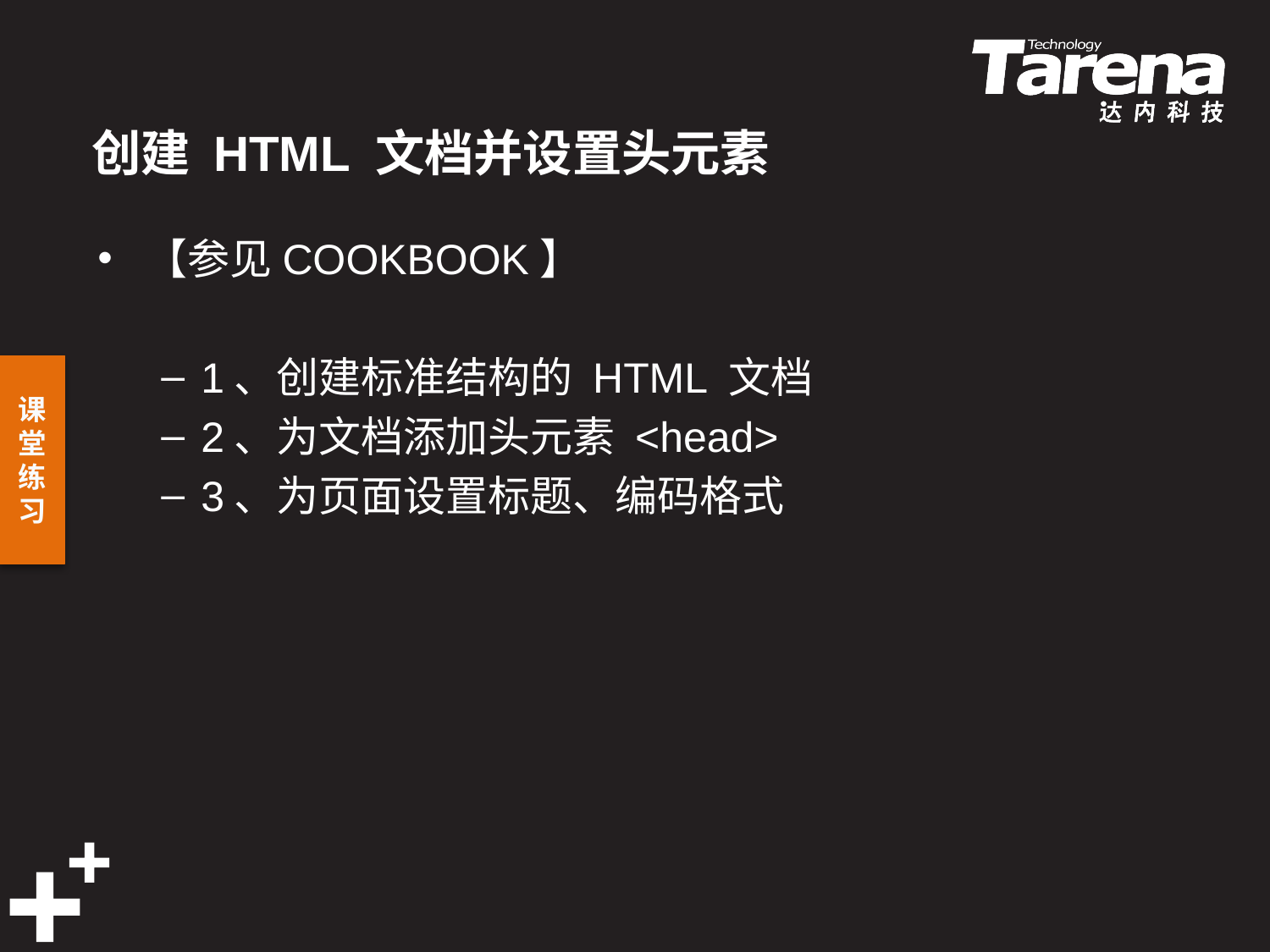

# 创建 HTML 文档并设置头元素

【参见COOKBOOK】

1、创建标准结构的 HTML 文档
2、为文档添加头元素 <head>
3、为页面设置标题、编码格式